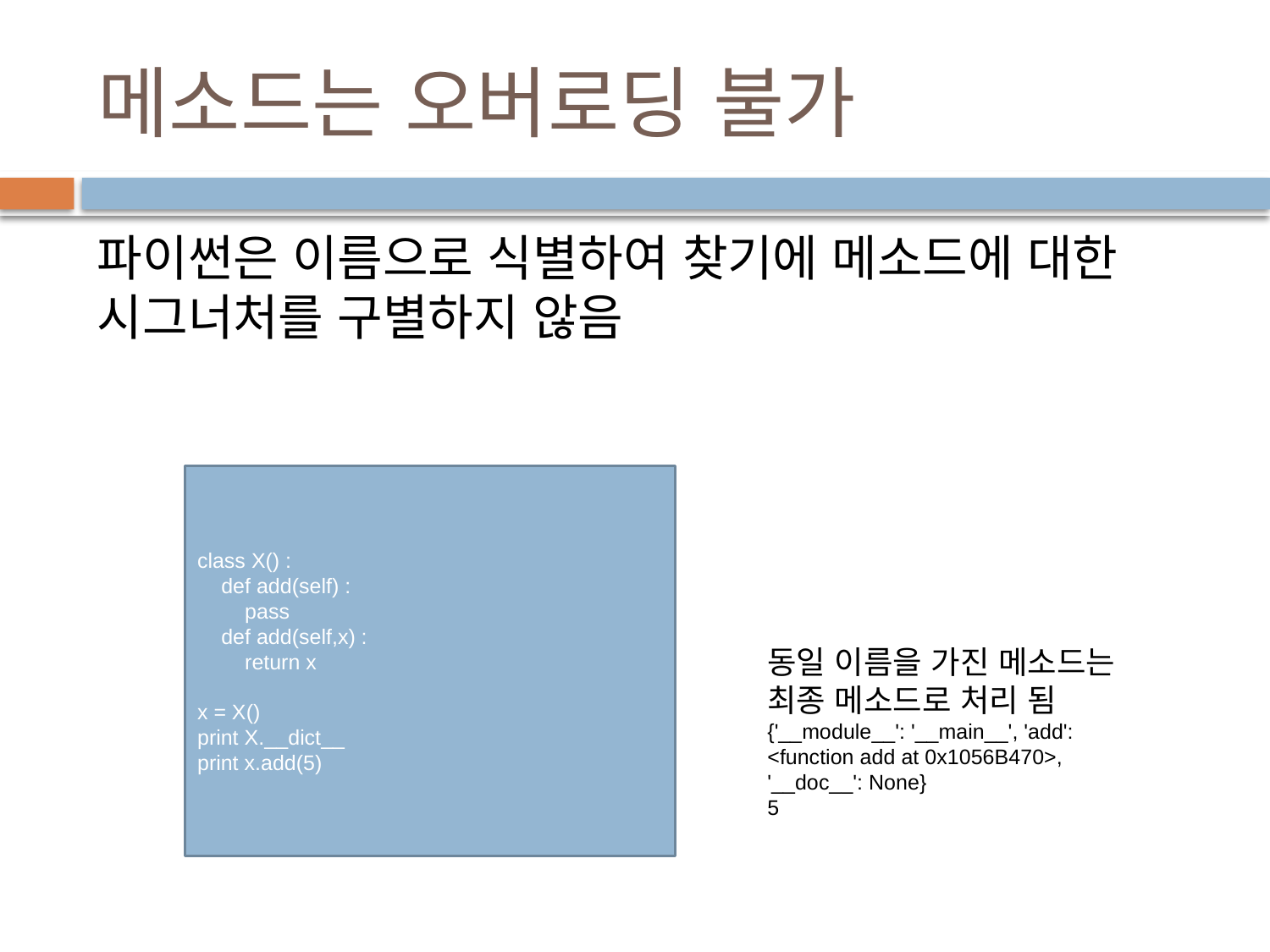

# 메소드는 오버로딩 불가
파이썬은 이름으로 식별하여 찾기에 메소드에 대한 시그너처를 구별하지 않음
class X() :
    def add(self) :
        pass
    def add(self,x) :
        return x

x = X()
print X.__dict__
print x.add(5)
동일 이름을 가진 메소드는 최종 메소드로 처리 됨
{'__module__': '__main__', 'add': <function add at 0x1056B470>, '__doc__': None}
5